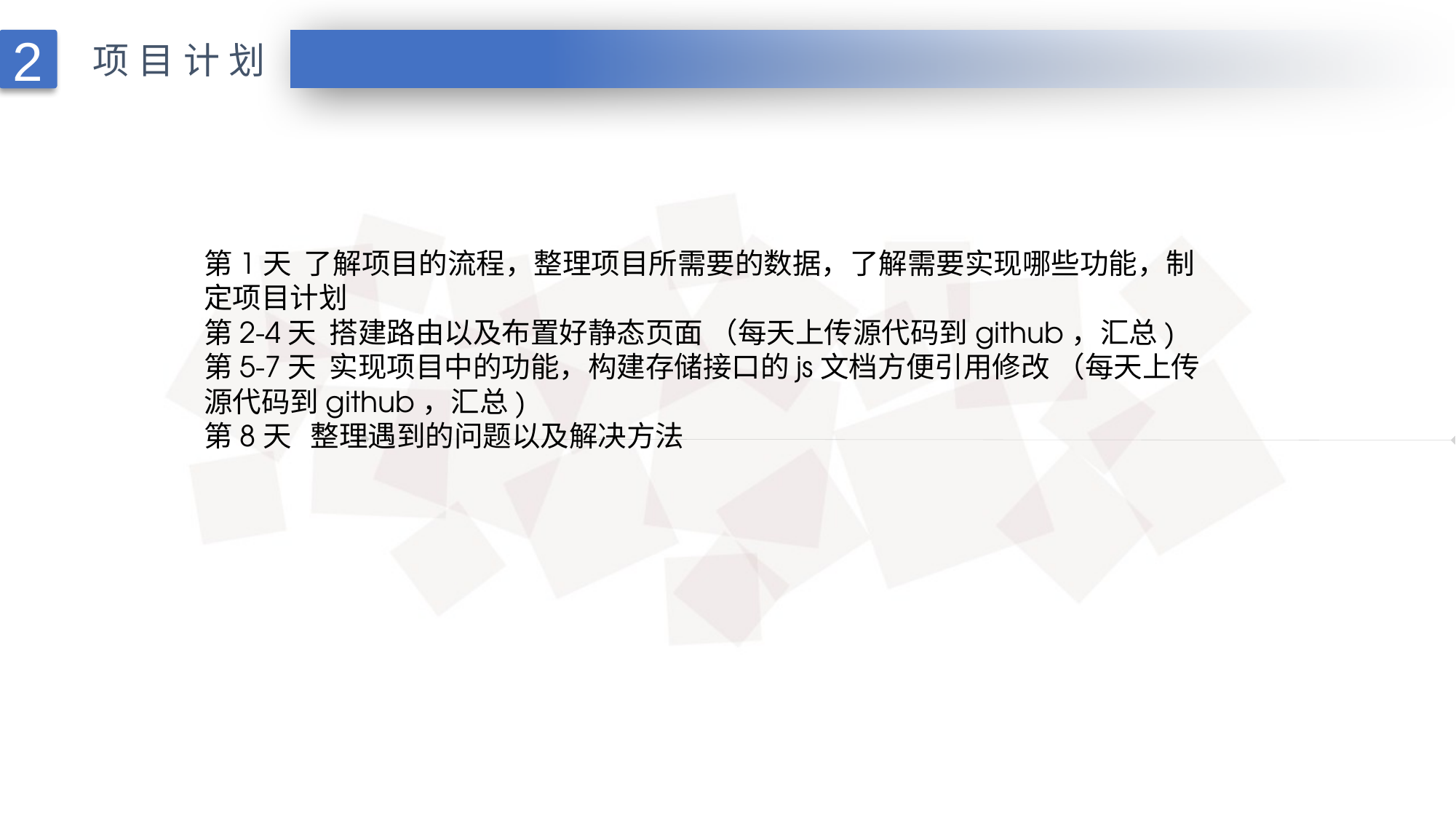

2

项目计划
第1天  了解项目的流程，整理项目所需要的数据，了解需要实现哪些功能，制定项目计划
第2-4天  搭建路由以及布置好静态页面 （每天上传源代码到github，汇总)
第5-7天  实现项目中的功能，构建存储接口的js文档方便引用修改 （每天上传源代码到github，汇总)
第8天   整理遇到的问题以及解决方法